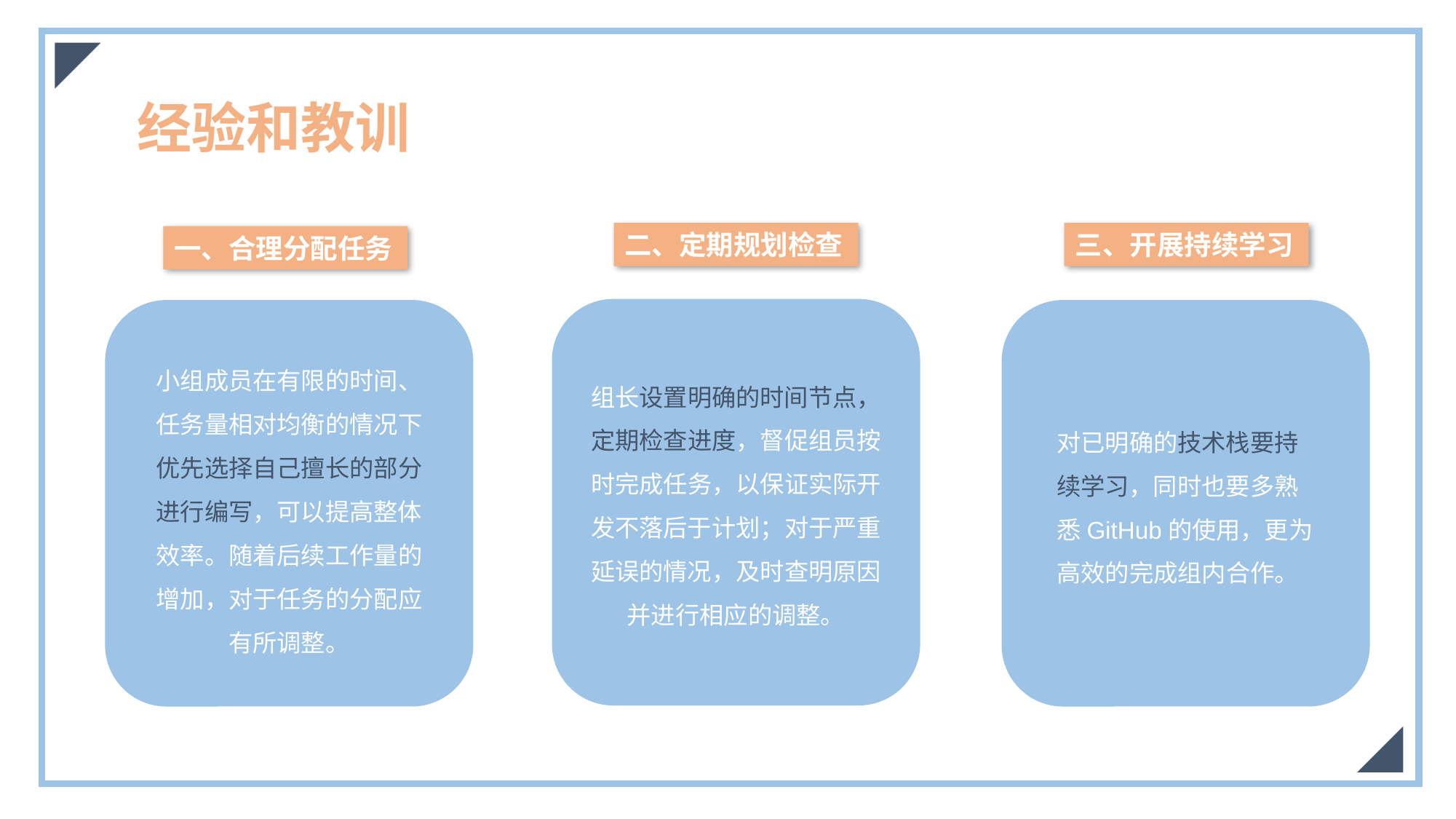

经验和教训
二、定期规划检查
三、开展持续学习
一、合理分配任务

组长设置明确的时间节点，定期检查进度，督促组员按时完成任务，以保证实际开发不落后于计划；对于严重延误的情况，及时查明原因并进行相应的调整。

小组成员在有限的时间、任务量相对均衡的情况下优先选择自己擅长的部分进行编写，可以提高整体效率。随着后续工作量的增加，对于任务的分配应有所调整。

对已明确的技术栈要持续学习，同时也要多熟悉GitHub的使用，更为高效的完成组内合作。